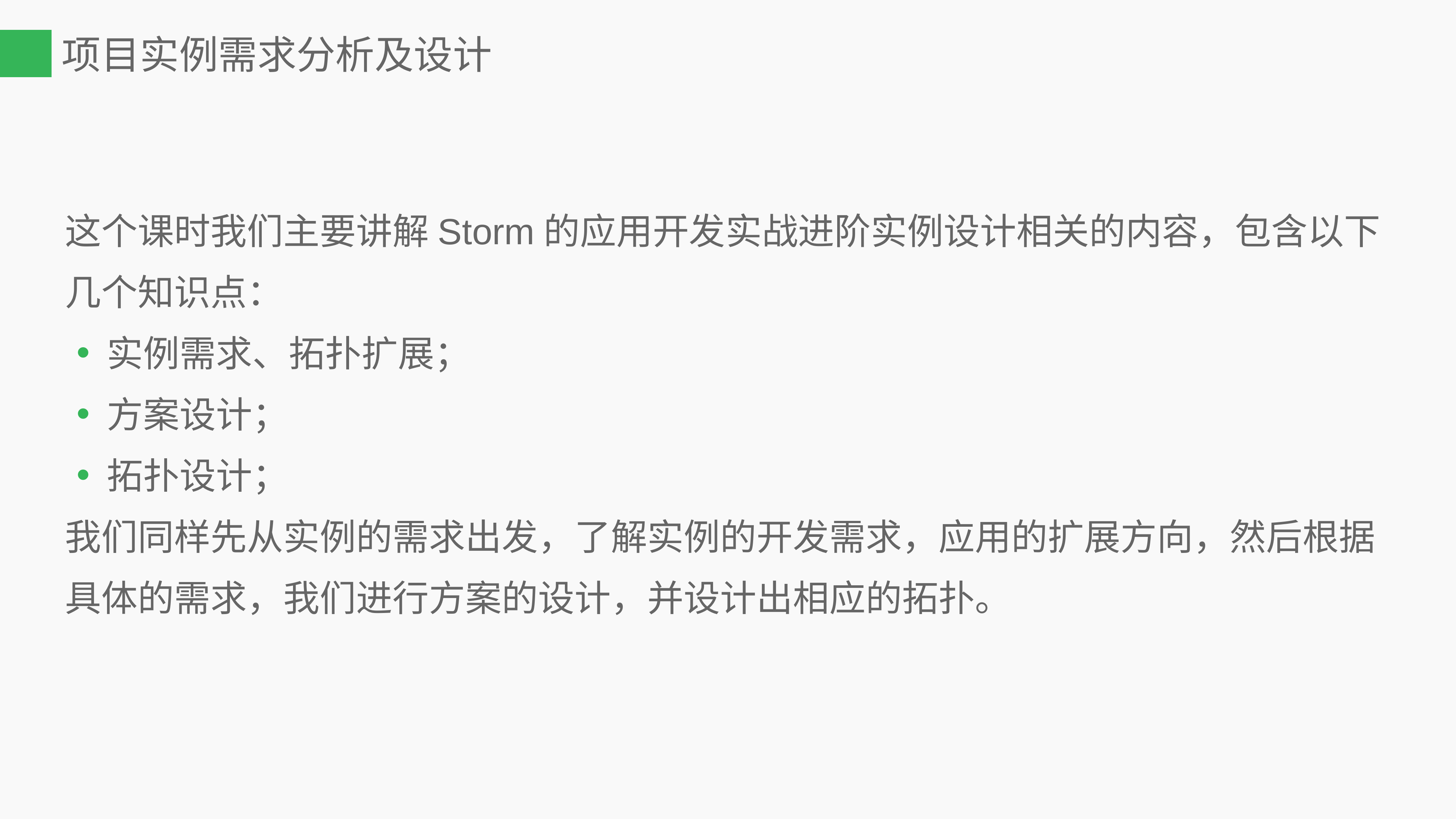

# 项目实例需求分析及设计
这个课时我们主要讲解Storm的应用开发实战进阶实例设计相关的内容，包含以下几个知识点：
实例需求、拓扑扩展；
方案设计；
拓扑设计；
我们同样先从实例的需求出发，了解实例的开发需求，应用的扩展方向，然后根据具体的需求，我们进行方案的设计，并设计出相应的拓扑。